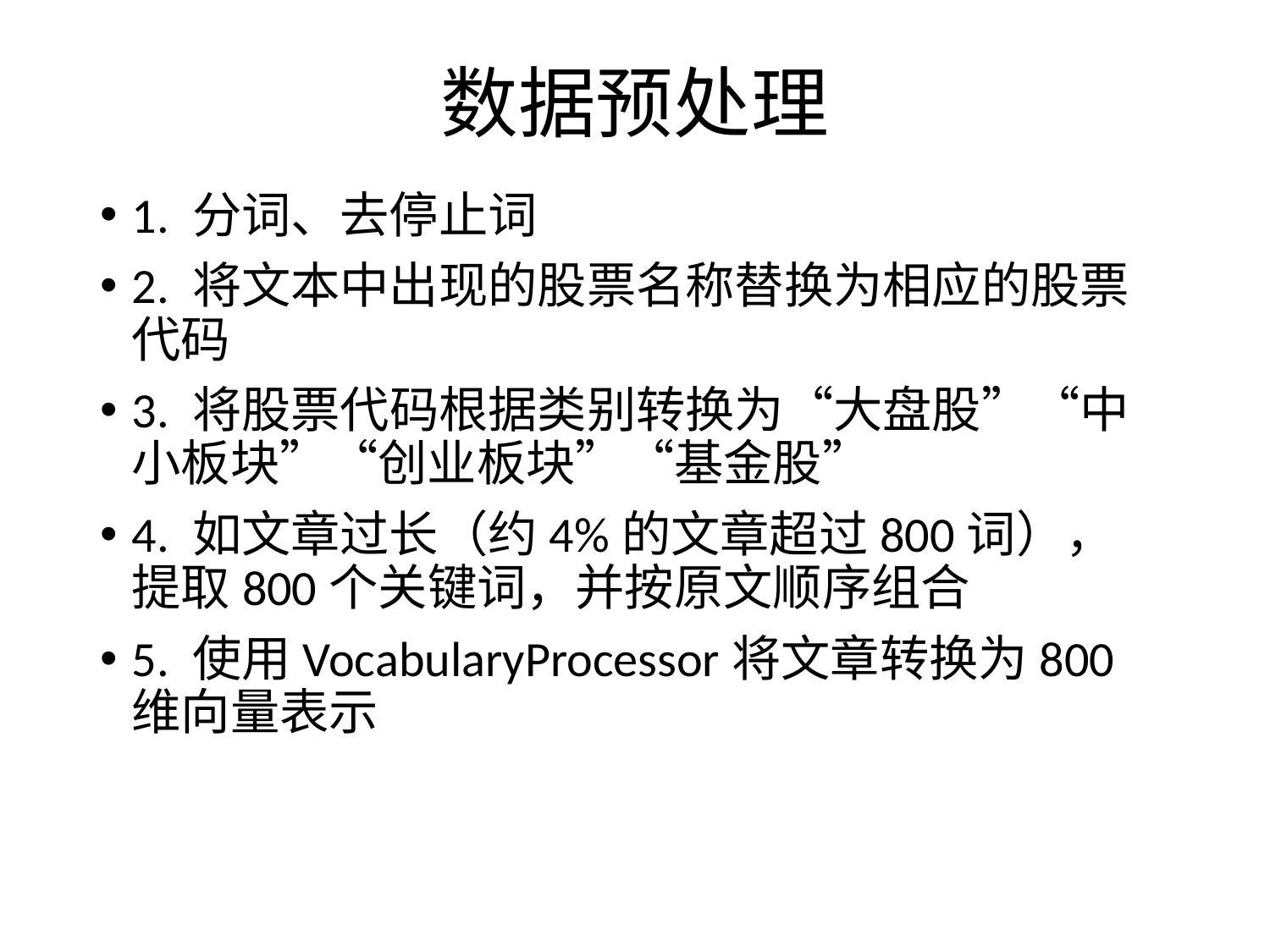

# 数据预处理
1. 分词、去停止词
2. 将文本中出现的股票名称替换为相应的股票代码
3. 将股票代码根据类别转换为“大盘股”“中小板块”“创业板块”“基金股”
4. 如文章过长（约4%的文章超过800词），提取800个关键词，并按原文顺序组合
5. 使用VocabularyProcessor将文章转换为800维向量表示